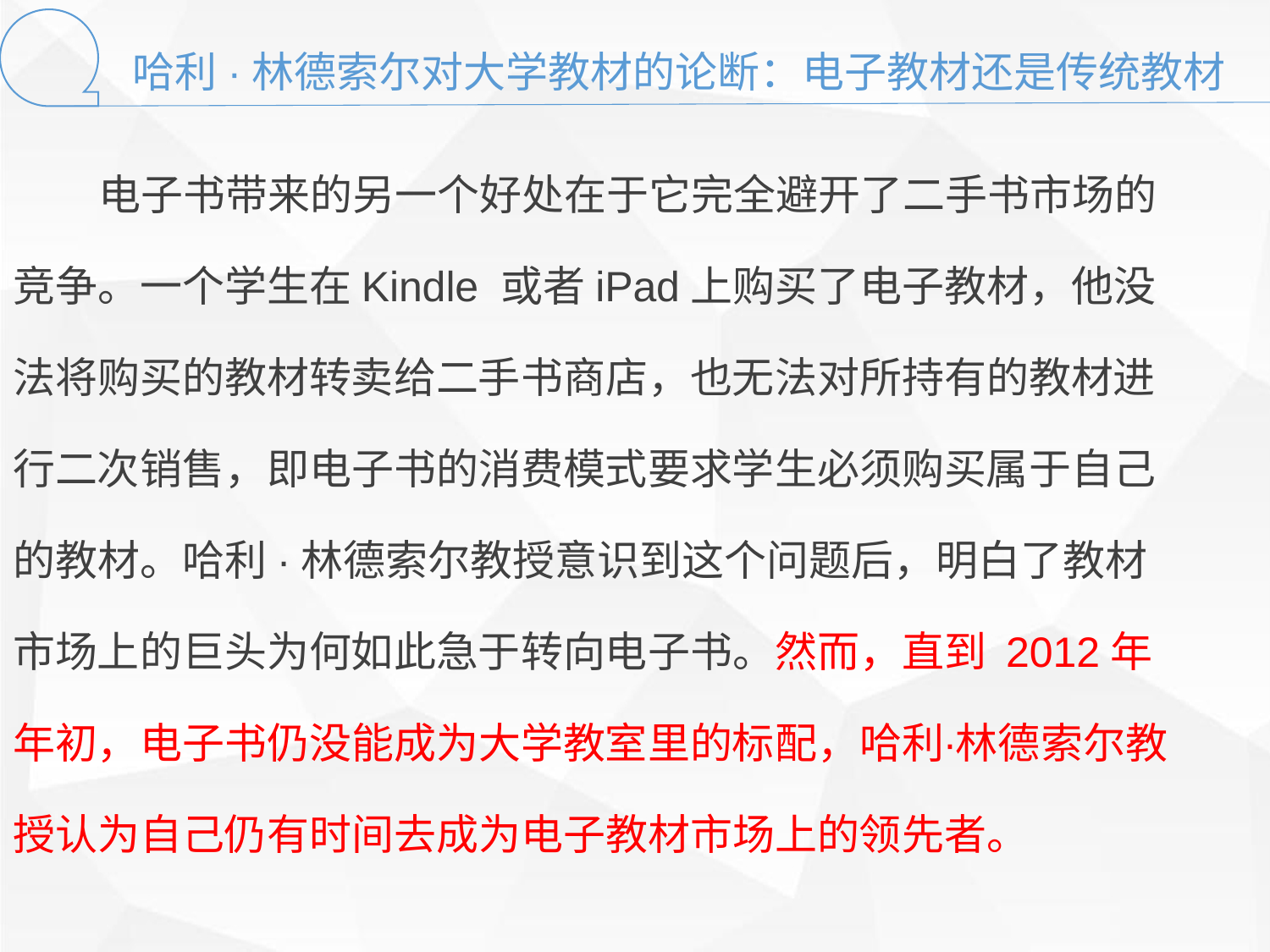

哈利·林德索尔对大学教材的论断：电子教材还是传统教材
        电子书带来的另一个好处在于它完全避开了二手书市场的竞争。一个学生在Kindle 或者iPad上购买了电子教材，他没法将购买的教材转卖给二手书商店，也无法对所持有的教材进行二次销售，即电子书的消费模式要求学生必须购买属于自己的教材。哈利·林德索尔教授意识到这个问题后，明白了教材市场上的巨头为何如此急于转向电子书。然而，直到 2012年年初，电子书仍没能成为大学教室里的标配，哈利∙林德索尔教授认为自己仍有时间去成为电子教材市场上的领先者。